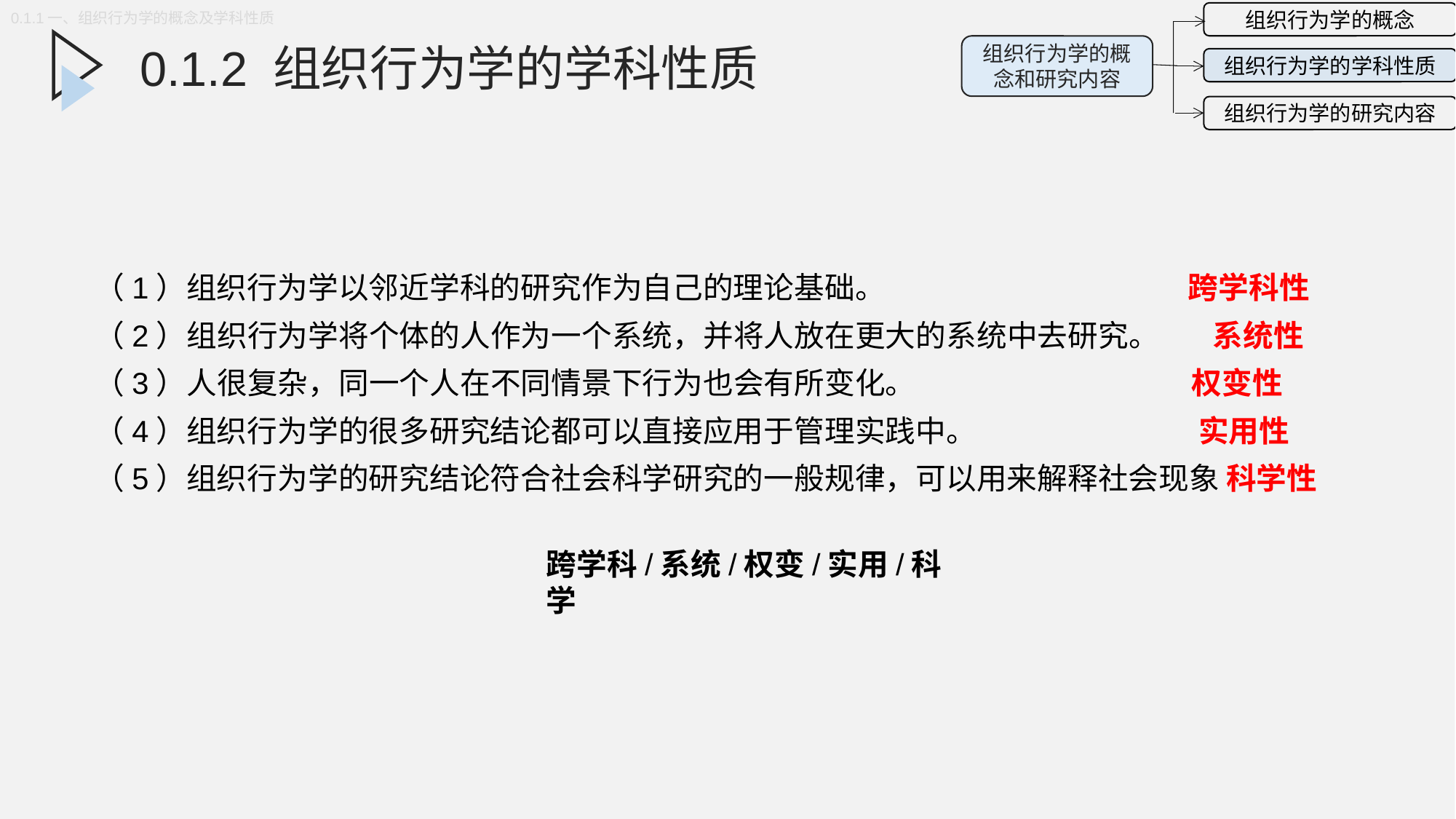

0.1.1一、组织行为学的概念及学科性质
组织行为学的概念
组织行为学的概念和研究内容
组织行为学的学科性质

组织行为学的研究内容
0.1.2 组织行为学的学科性质
（1）组织行为学以邻近学科的研究作为自己的理论基础。                                             跨学科性
（2）组织行为学将个体的人作为一个系统，并将人放在更大的系统中去研究。        系统性
（3）人很复杂，同一个人在不同情景下行为也会有所变化。                                         权变性
（4）组织行为学的很多研究结论都可以直接应用于管理实践中。                                 实用性
（5）组织行为学的研究结论符合社会科学研究的一般规律，可以用来解释社会现象 科学性
跨学科/系统/权变/实用/科学